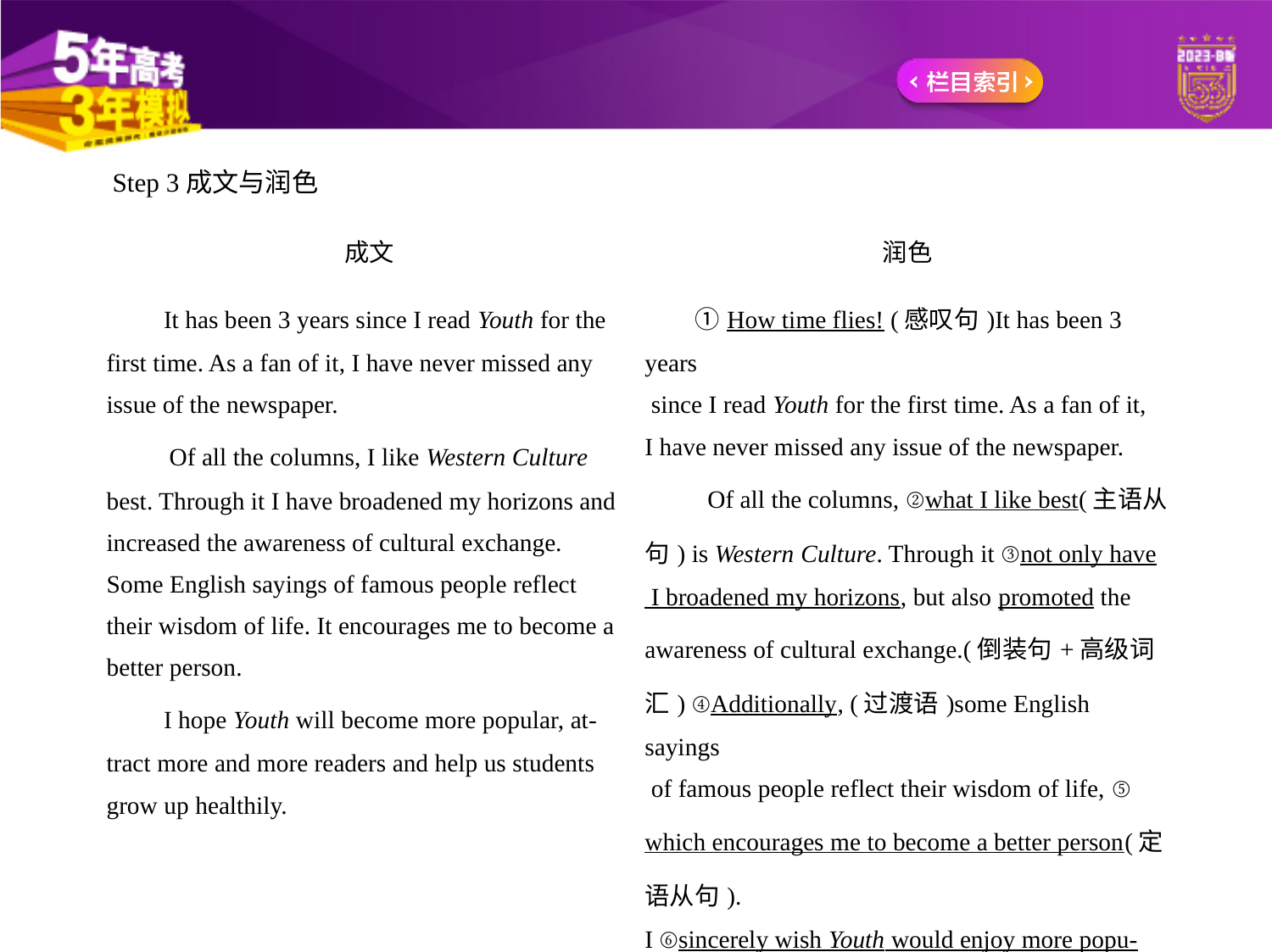

Step 3成文与润色
| 成文 | 润色 |
| --- | --- |
| It has been 3 years since I read Youth for the first time. As a fan of it, I have never missed any issue of the newspaper. 　　 Of all the columns, I like Western Culture best. Through it I have broadened my horizons and increased the awareness of cultural exchange. Some English sayings of famous people reflect their wisdom of life. It encourages me to become a better person. 　　I hope Youth will become more popular, at- tract more and more readers and help us students grow up healthily. | ①How time flies! (感叹句)It has been 3 years since I read Youth for the first time. As a fan of it, I have never missed any issue of the newspaper. 　　 Of all the columns, ②what I like best(主语从 句) is Western Culture. Through it ③not only have I broadened my horizons, but also promoted the awareness of cultural exchange.(倒装句+高级词 汇) ④Additionally, (过渡语)some English sayings of famous people reflect their wisdom of life, ⑤ which encourages me to become a better person(定 语从句). I ⑥sincerely wish Youth would enjoy more popu- larity, attracting more and more readers and help- ing us students grow up healthily.(虚拟语气+高级 词汇+非谓语动词) |